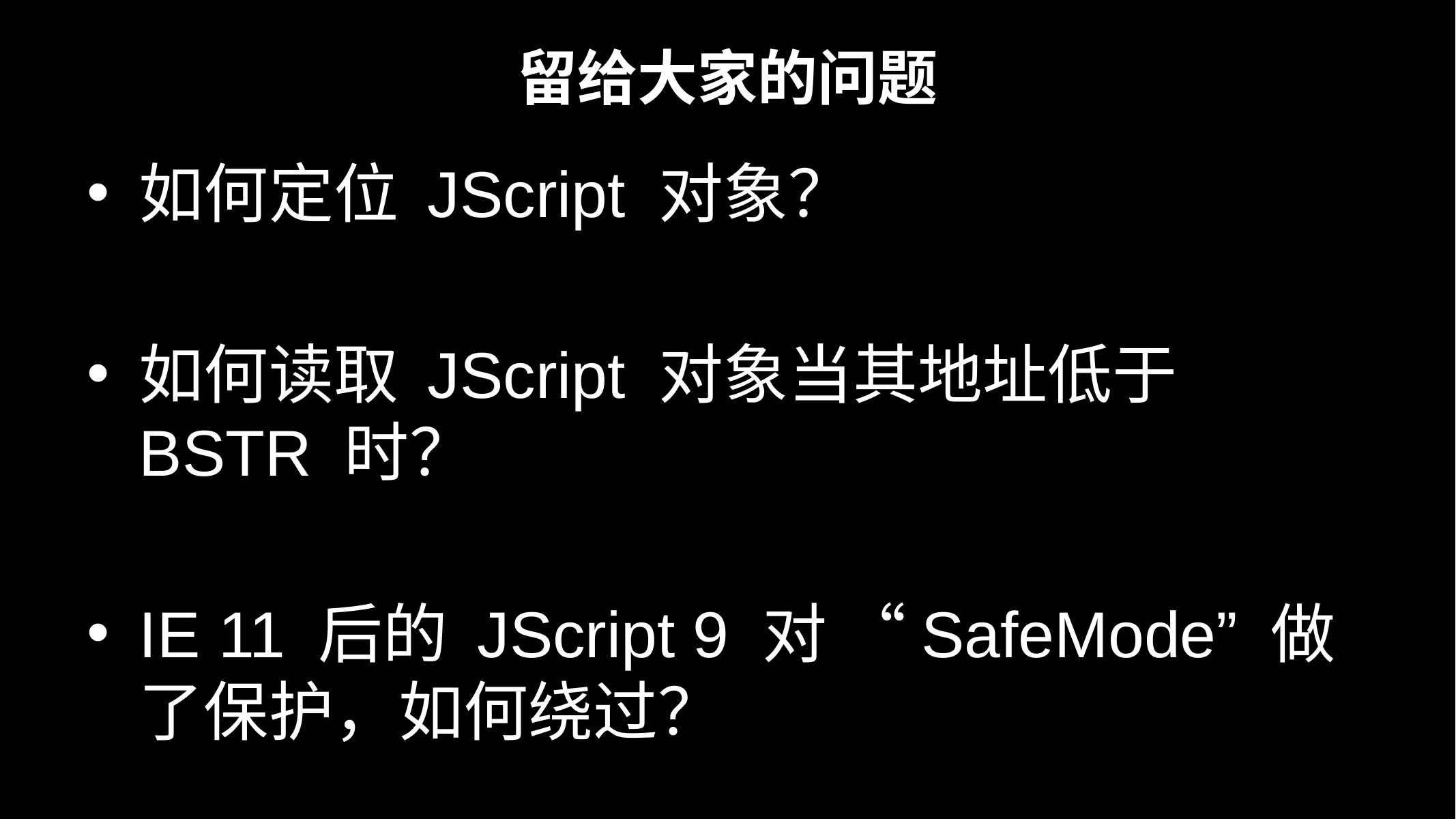

# 留给大家的问题
如何定位 JScript 对象？

如何读取 JScript 对象当其地址低于  BSTR 时？

IE 11 后的 JScript 9 对 “SafeMode” 做了保护，如何绕过？